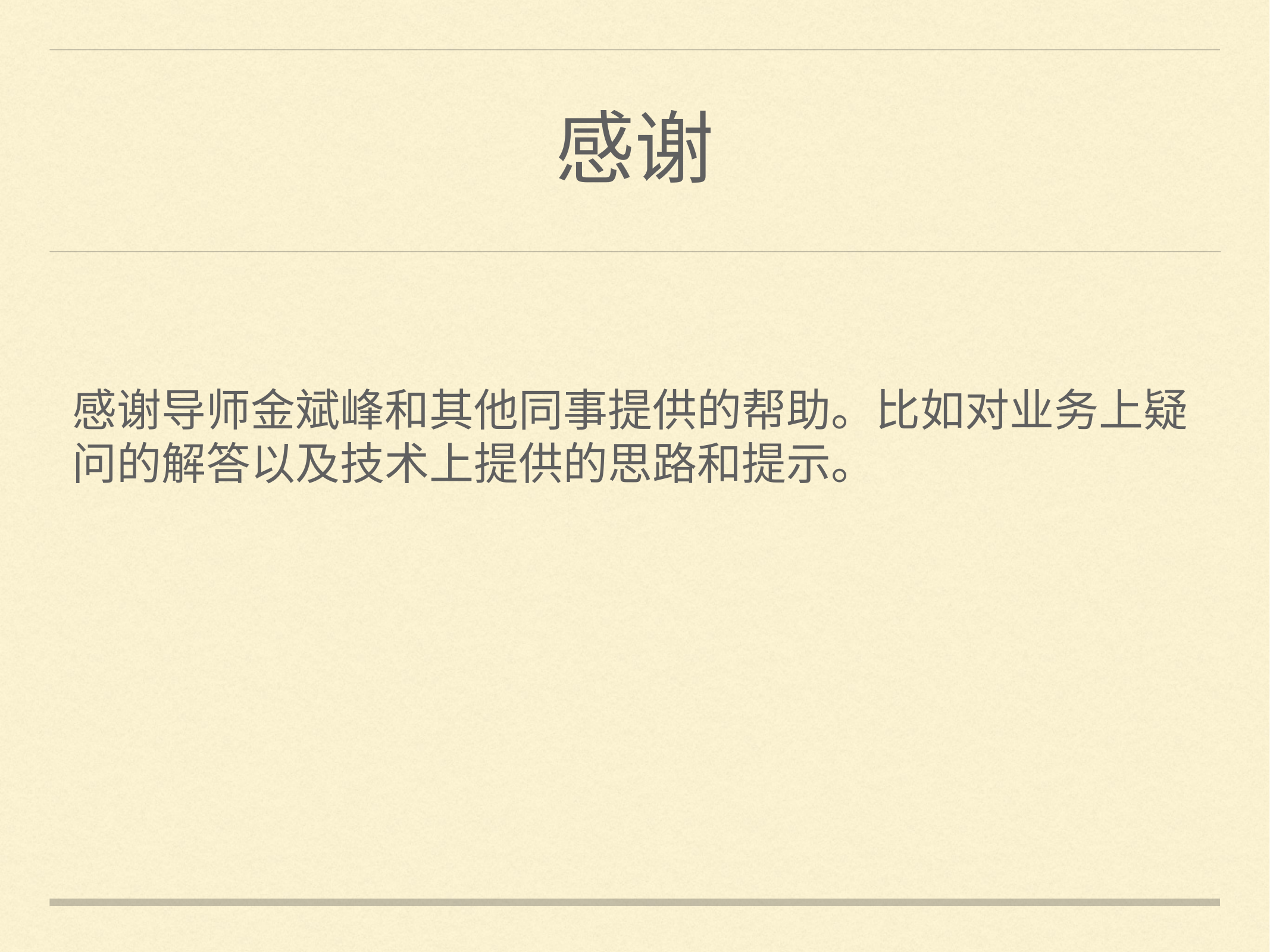

# 感谢
感谢导师金斌峰和其他同事提供的帮助。比如对业务上疑问的解答以及技术上提供的思路和提示。